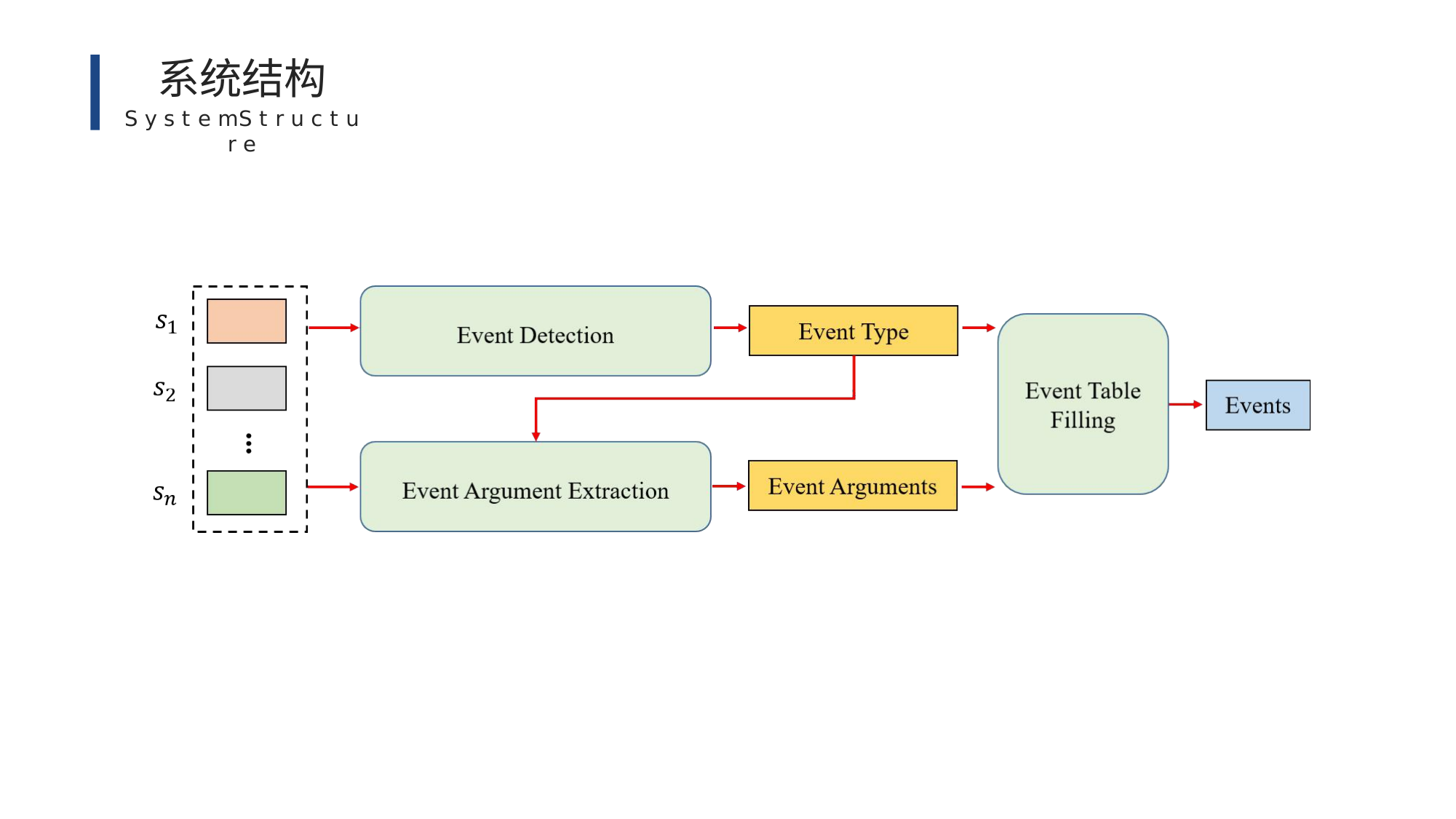

# 系统结构
S y s t e m	S t r u c t u r e